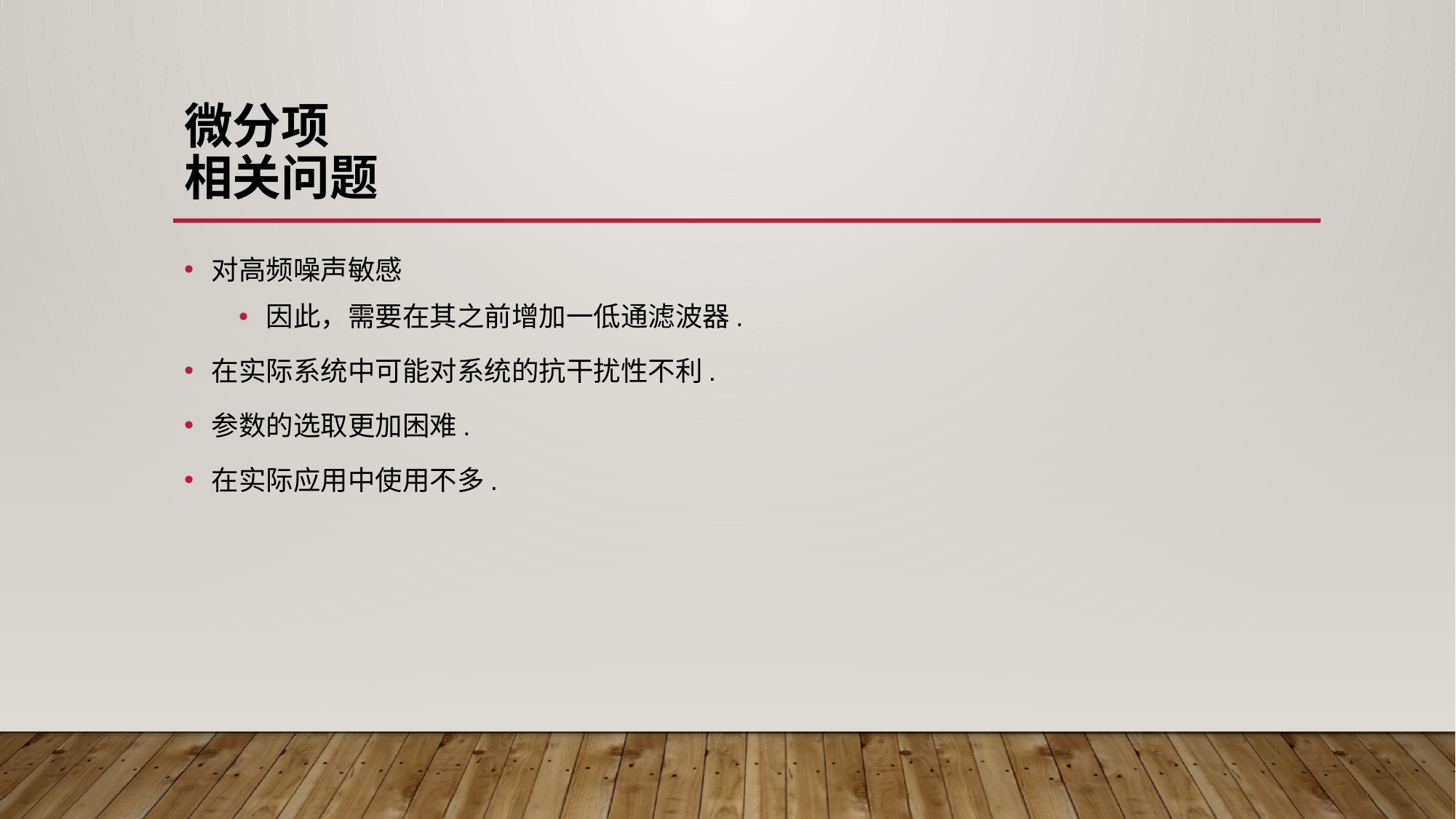

# 微分项 相关问题
对高频噪声敏感
因此，需要在其之前增加一低通滤波器.
在实际系统中可能对系统的抗干扰性不利.
参数的选取更加困难.
在实际应用中使用不多.